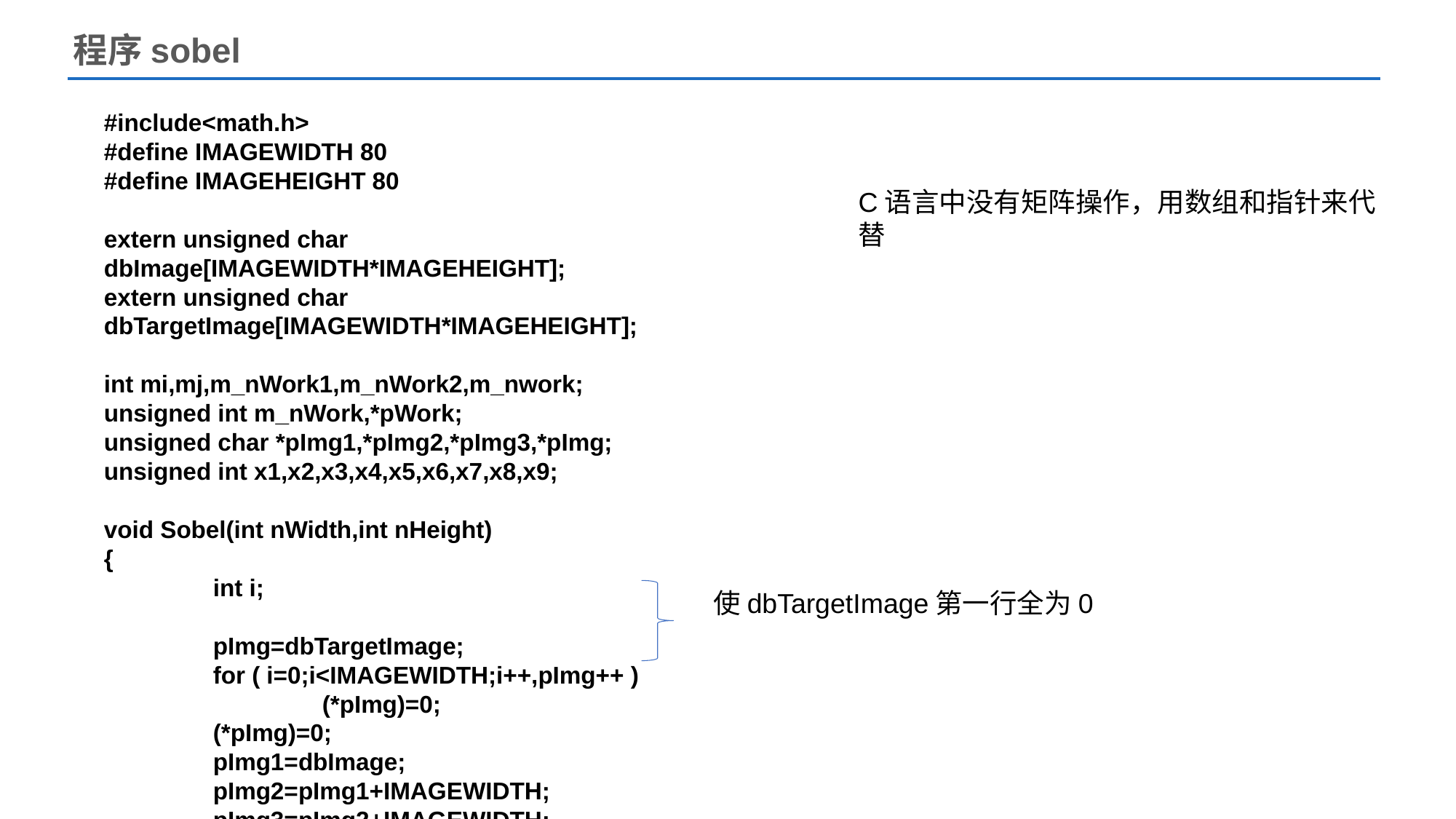

程序sobel
#include<math.h>
#define IMAGEWIDTH 80
#define IMAGEHEIGHT 80

extern unsigned char dbImage[IMAGEWIDTH*IMAGEHEIGHT];
extern unsigned char dbTargetImage[IMAGEWIDTH*IMAGEHEIGHT];

int mi,mj,m_nWork1,m_nWork2,m_nwork;
unsigned int m_nWork,*pWork;
unsigned char *pImg1,*pImg2,*pImg3,*pImg;
unsigned int x1,x2,x3,x4,x5,x6,x7,x8,x9;

void Sobel(int nWidth,int nHeight)
{
	int i;

	pImg=dbTargetImage;
	for ( i=0;i<IMAGEWIDTH;i++,pImg++ )
		(*pImg)=0;
	(*pImg)=0;
	pImg1=dbImage;
	pImg2=pImg1+IMAGEWIDTH;
	pImg3=pImg2+IMAGEWIDTH;
C语言中没有矩阵操作，用数组和指针来代替

使dbTargetImage第一行全为0